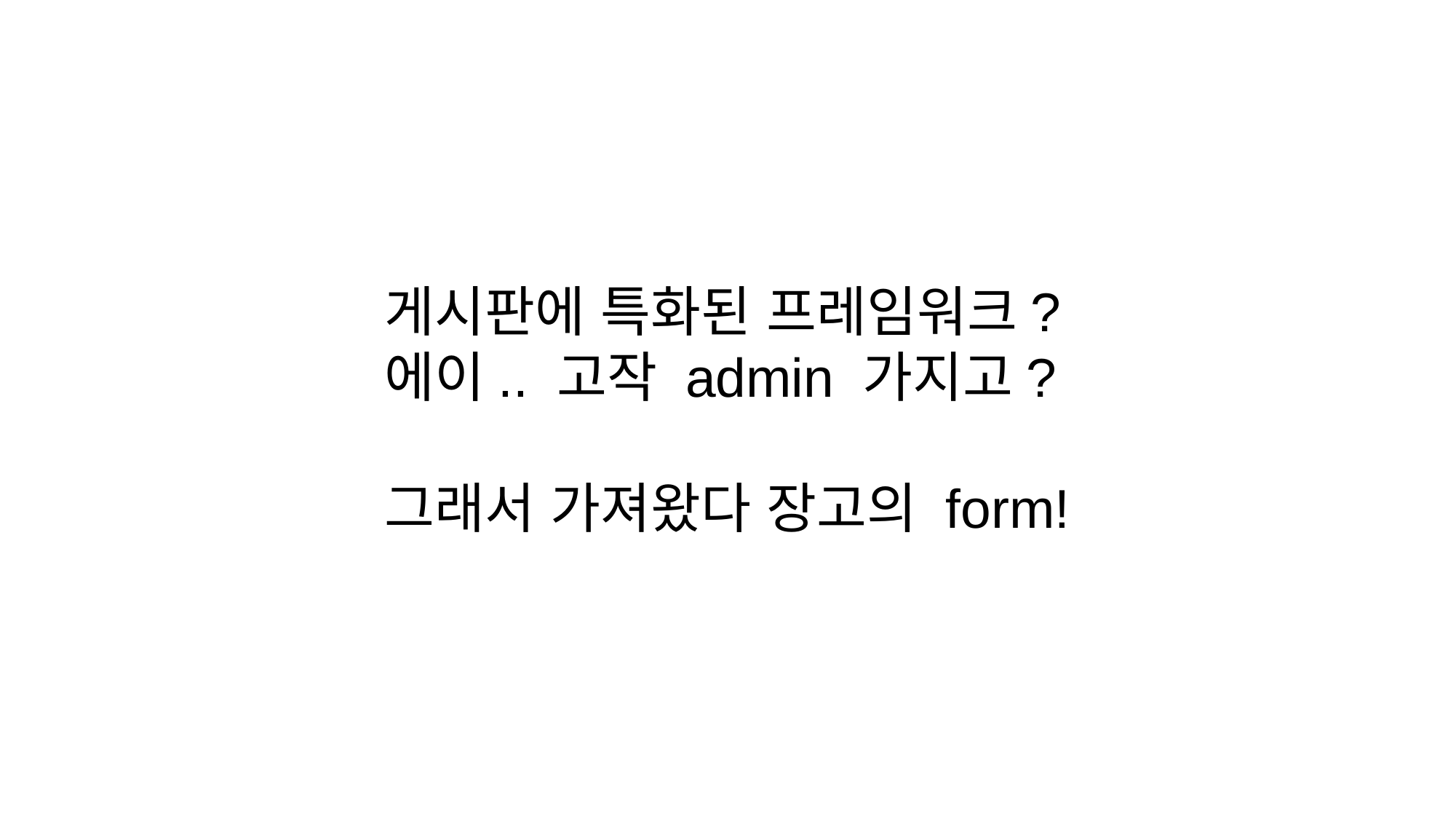

게시판에 특화된 프레임워크?
에이.. 고작 admin 가지고?

그래서 가져왔다 장고의 form!